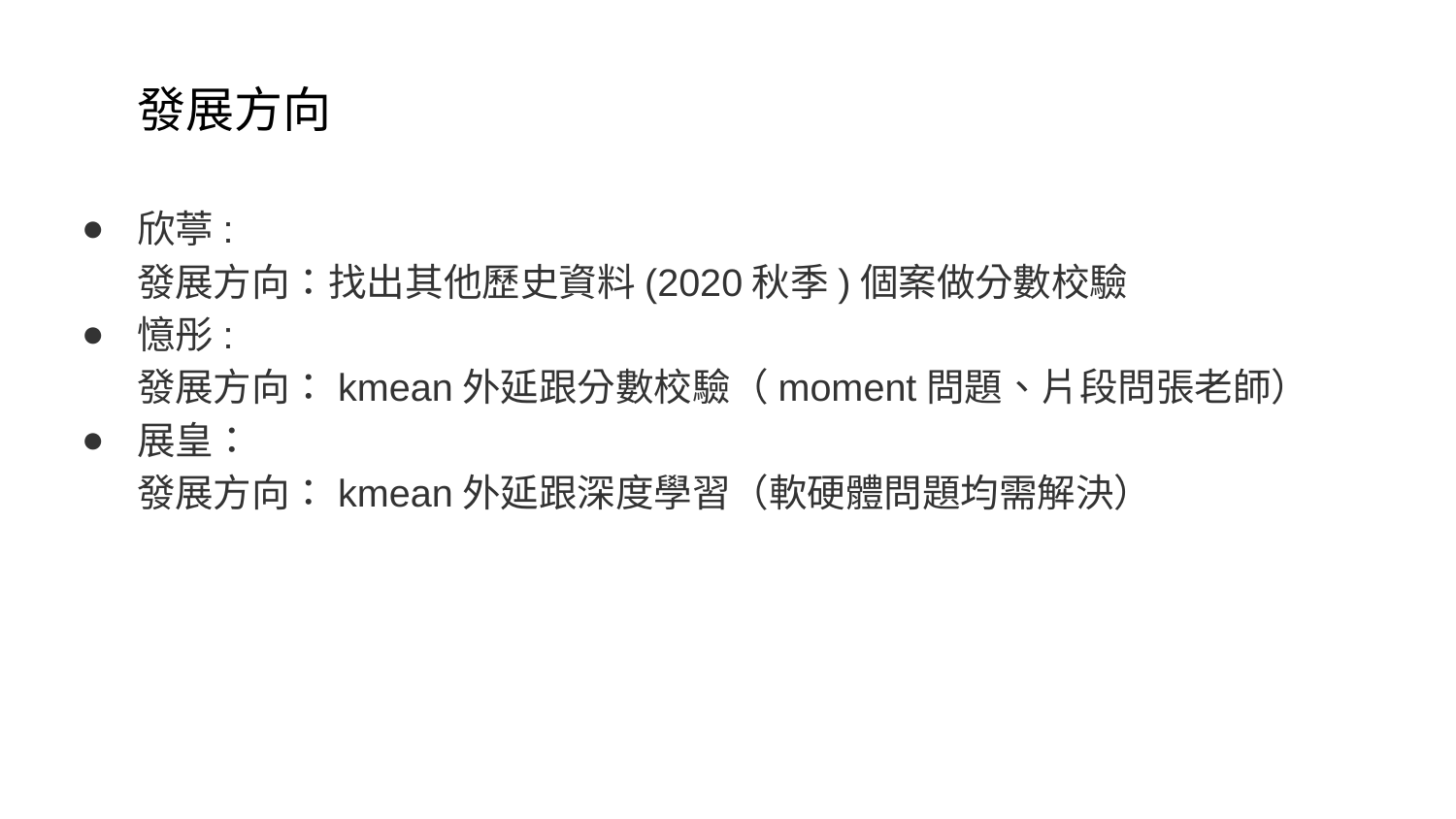

# 發展方向
欣葶:
發展方向：找出其他歷史資料(2020秋季)個案做分數校驗
憶彤:
發展方向：kmean外延跟分數校驗（moment問題、片段問張老師）
展皇：
發展方向：kmean外延跟深度學習（軟硬體問題均需解決）